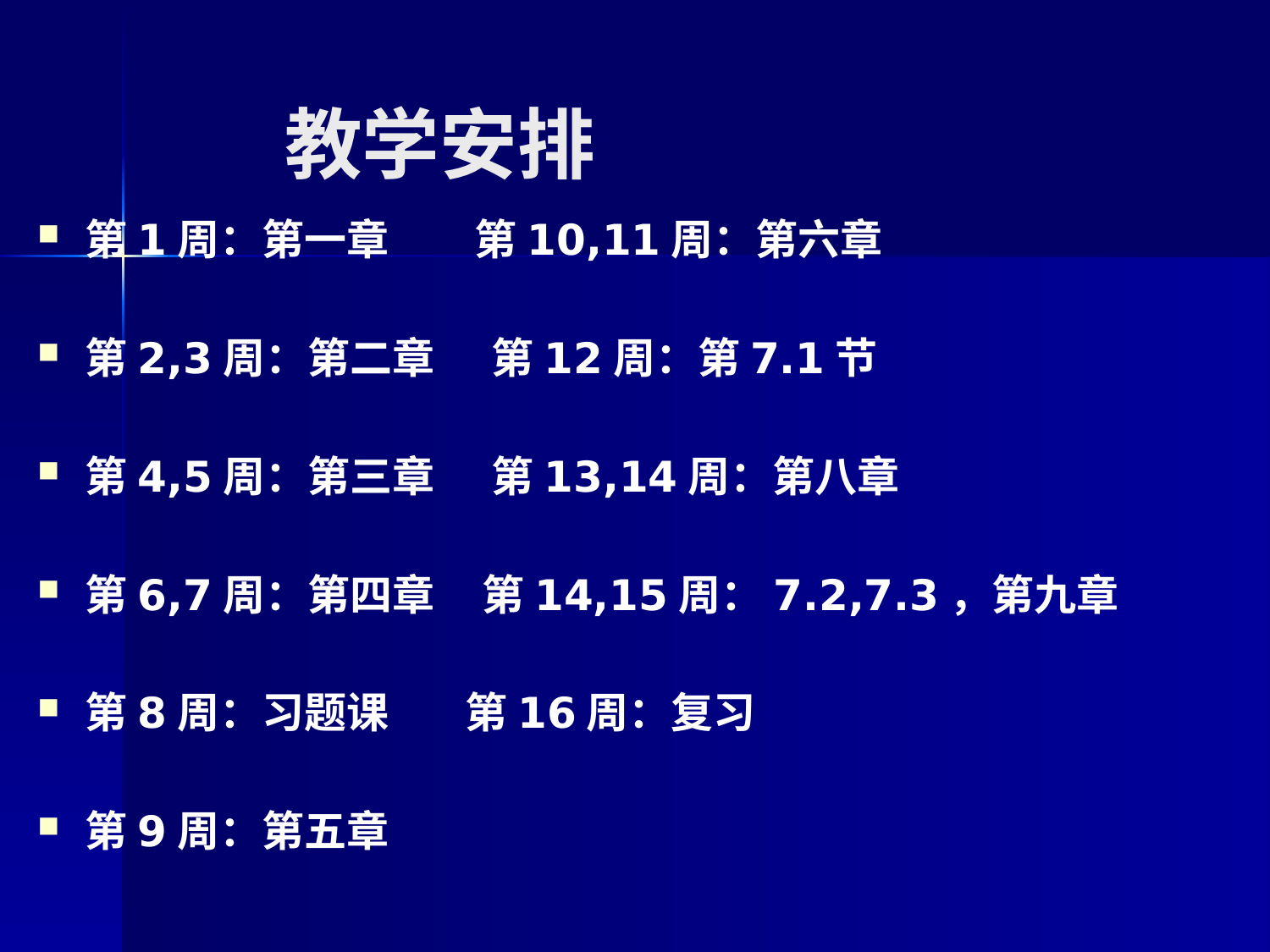

# 教学安排
第1周：第一章         第10,11周：第六章

第2,3周：第二章      第12周：第7.1节

第4,5周：第三章      第13,14周：第八章

第6,7周：第四章     第14,15周：7.2,7.3，第九章

第8周：习题课        第16周：复习

第9周：第五章